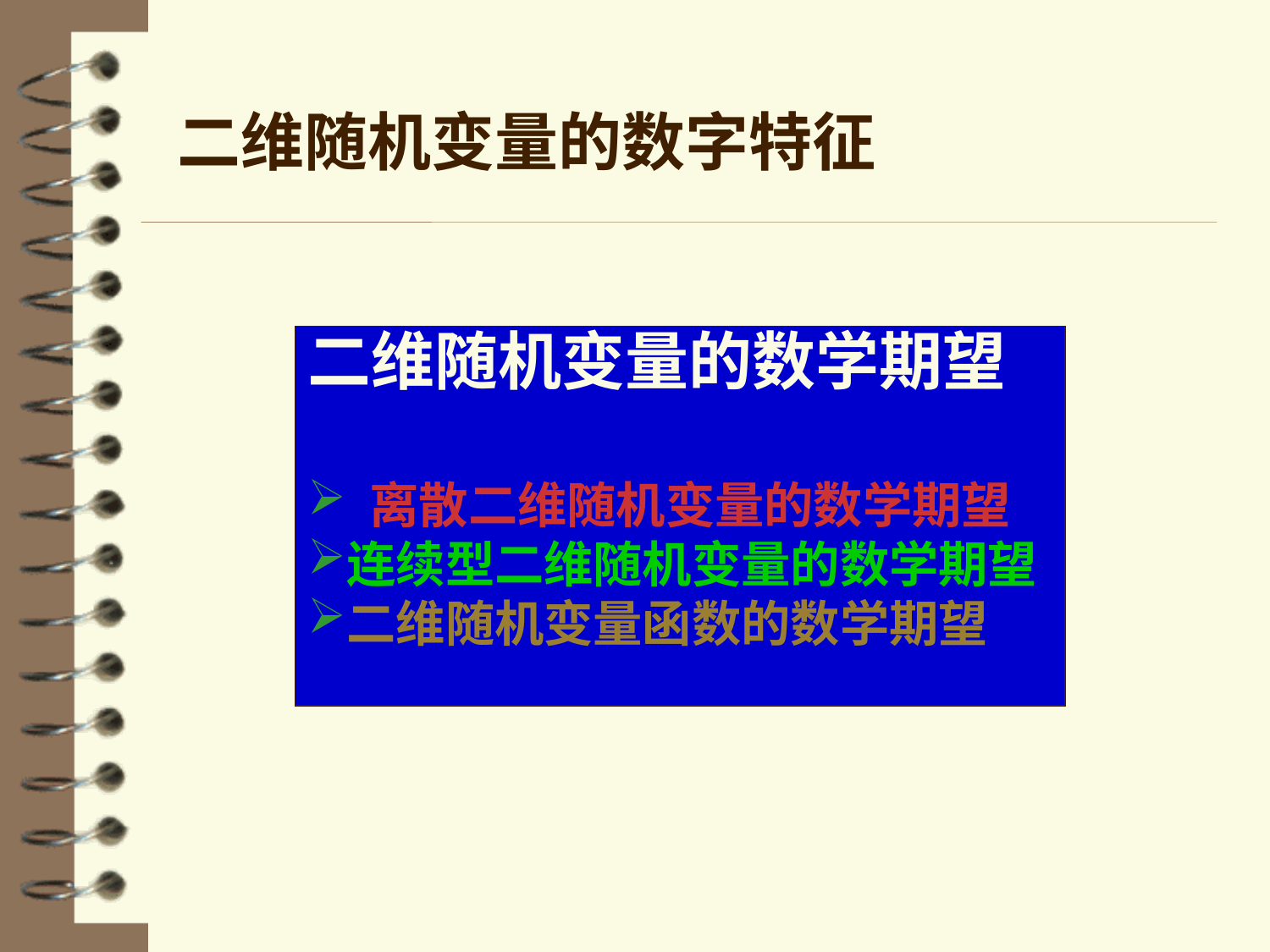

二维随机变量的数字特征
二维随机变量的数学期望

 离散二维随机变量的数学期望
连续型二维随机变量的数学期望
二维随机变量函数的数学期望